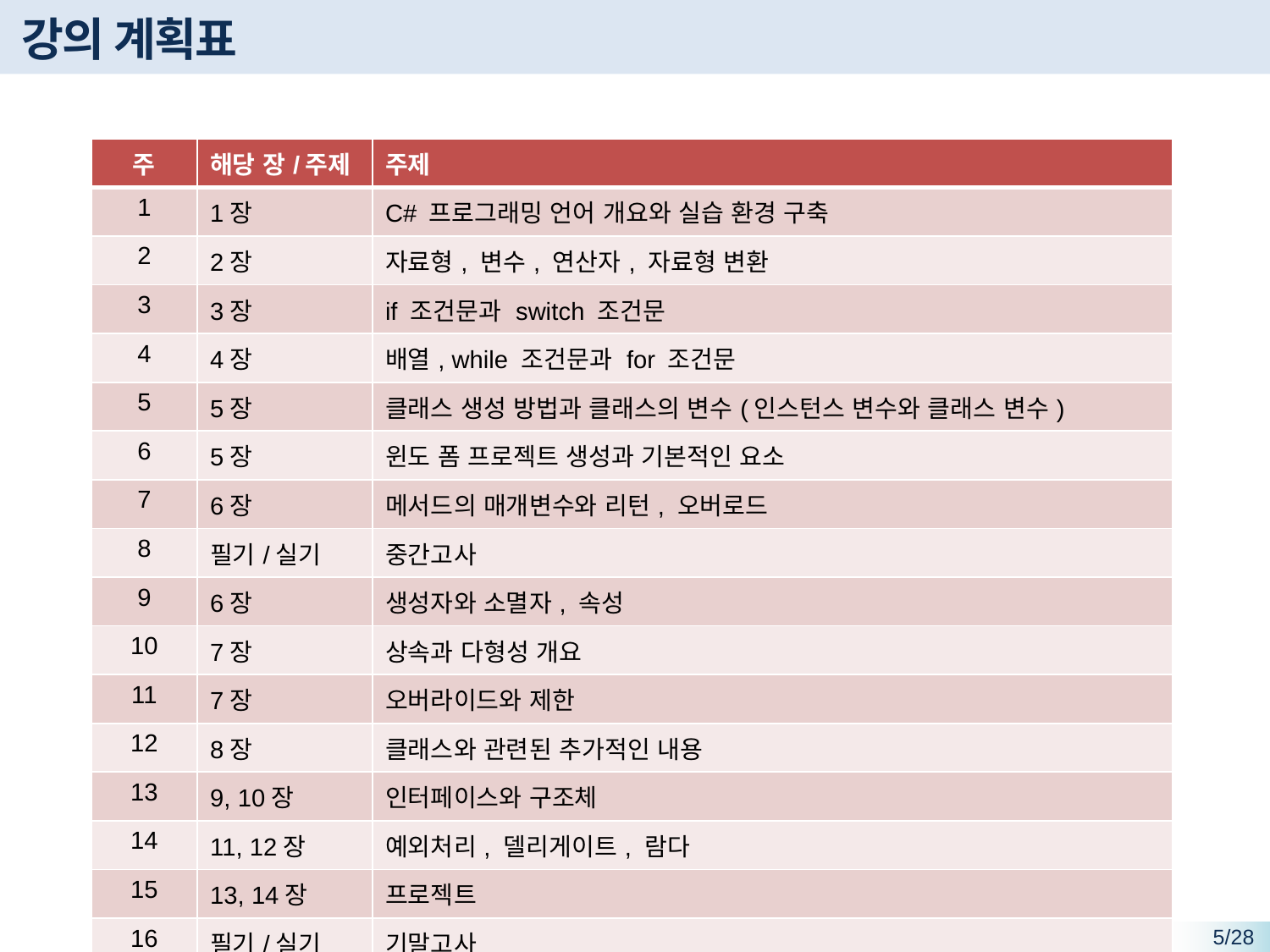

# 강의 계획표
| 주 | 해당 장/주제 | 주제 |
| --- | --- | --- |
| 1 | 1장 | C# 프로그래밍 언어 개요와 실습 환경 구축 |
| 2 | 2장 | 자료형, 변수, 연산자, 자료형 변환 |
| 3 | 3장 | if 조건문과 switch 조건문 |
| 4 | 4장 | 배열, while 조건문과 for 조건문 |
| 5 | 5장 | 클래스 생성 방법과 클래스의 변수(인스턴스 변수와 클래스 변수) |
| 6 | 5장 | 윈도 폼 프로젝트 생성과 기본적인 요소 |
| 7 | 6장 | 메서드의 매개변수와 리턴, 오버로드 |
| 8 | 필기/실기 | 중간고사 |
| 9 | 6장 | 생성자와 소멸자, 속성 |
| 10 | 7장 | 상속과 다형성 개요 |
| 11 | 7장 | 오버라이드와 제한 |
| 12 | 8장 | 클래스와 관련된 추가적인 내용 |
| 13 | 9, 10장 | 인터페이스와 구조체 |
| 14 | 11, 12장 | 예외처리, 델리게이트, 람다 |
| 15 | 13, 14장 | 프로젝트 |
| 16 | 필기/실기 | 기말고사 |